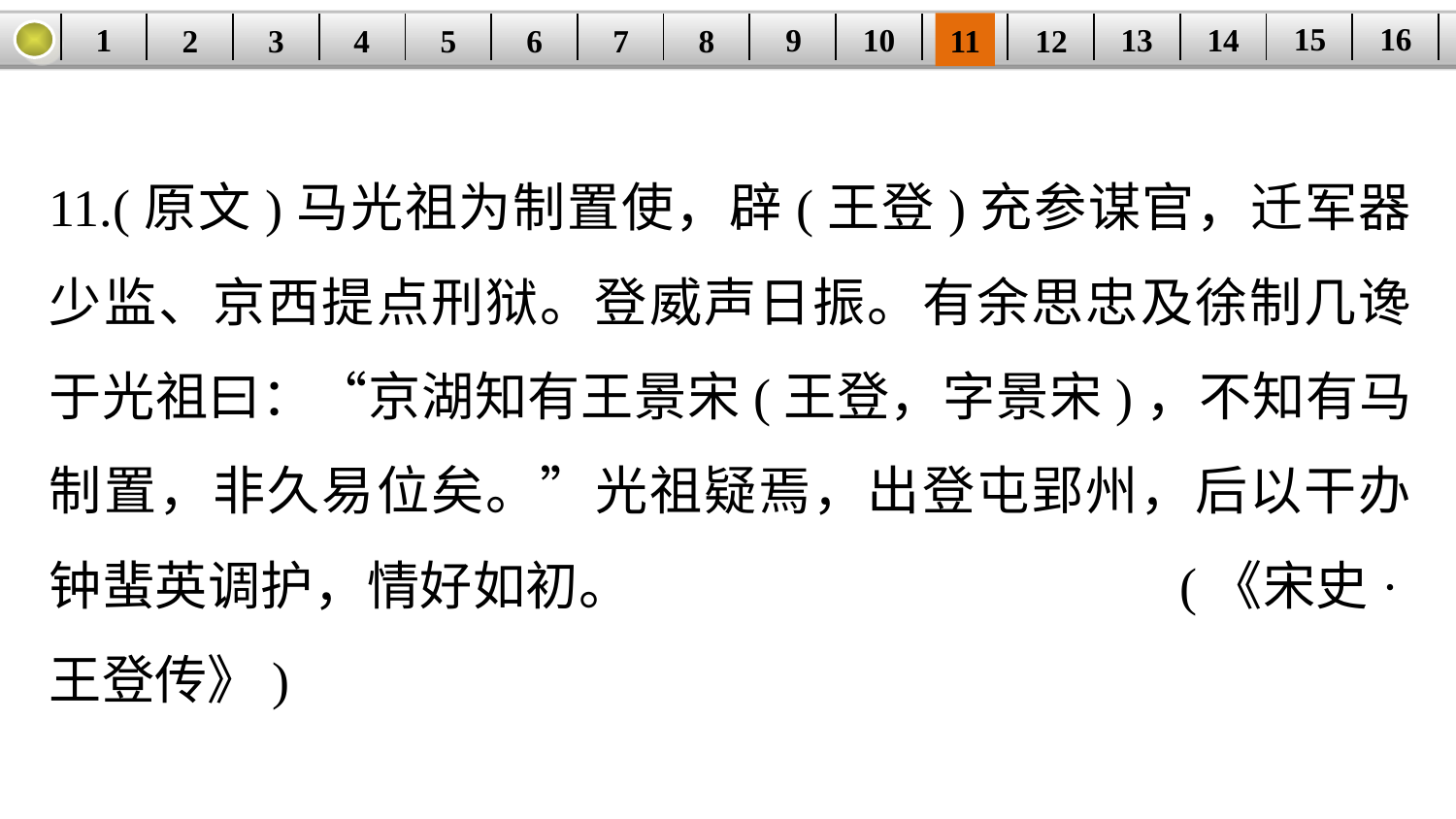

16

15
14
9
10
1
13
3
4
5
6
8
11
2
12
|  |  |  |  |  |  |  |  |  |  |  |  |  |  |  |  |
| --- | --- | --- | --- | --- | --- | --- | --- | --- | --- | --- | --- | --- | --- | --- | --- |
7

11.(原文)马光祖为制置使，辟(王登)充参谋官，迁军器少监、京西提点刑狱。登威声日振。有余思忠及徐制几谗于光祖曰：“京湖知有王景宋(王登，字景宋)，不知有马制置，非久易位矣。”光祖疑焉，出登屯郢州，后以干办钟蜚英调护，情好如初。                                            (《宋史·王登传》)